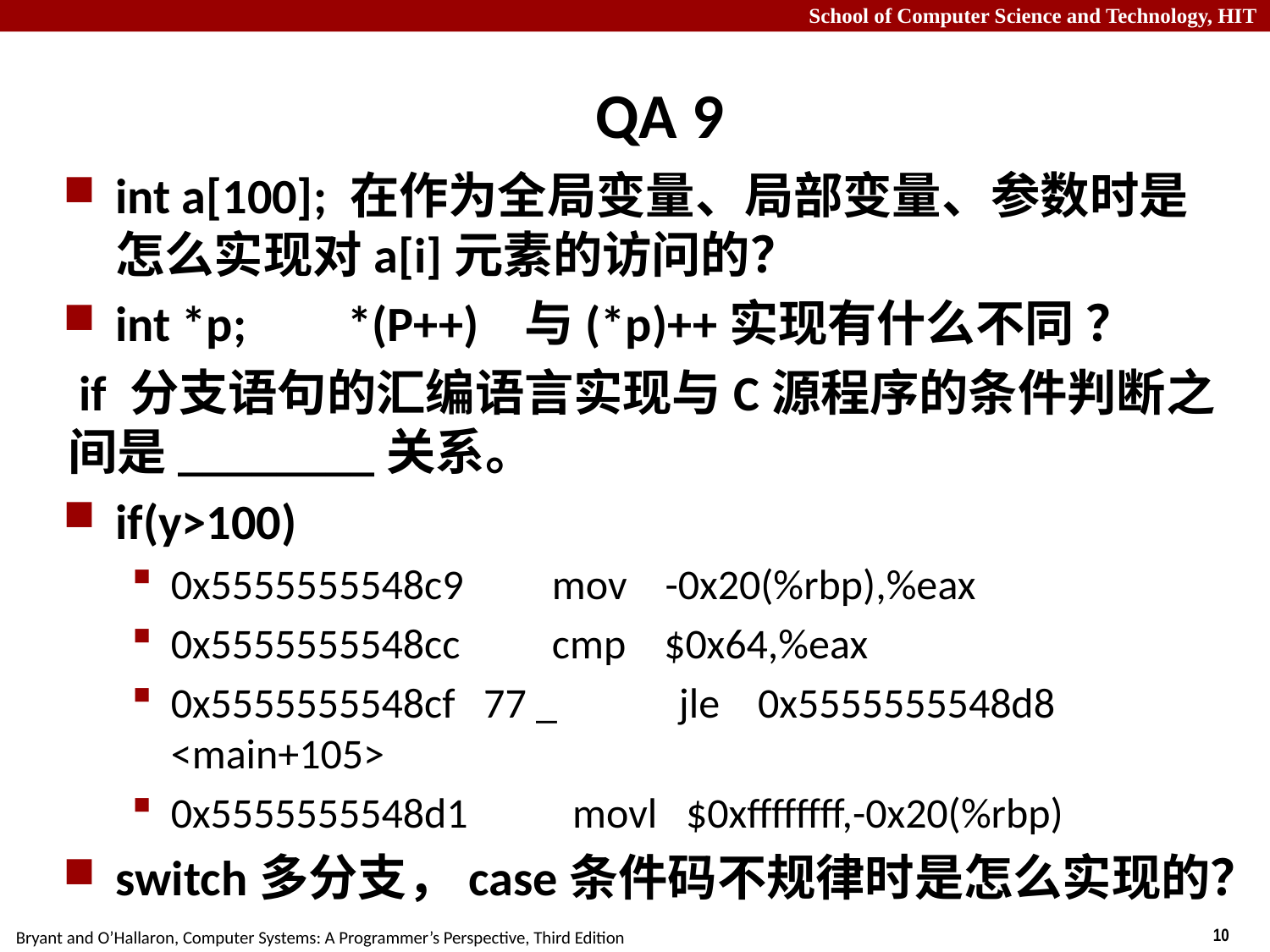

# QA 9
int a[100]; 在作为全局变量、局部变量、参数时是怎么实现对a[i]元素的访问的？
int *p;         *(P++)   与(*p)++实现有什么不同 ？
 if 分支语句的汇编语言实现与C源程序的条件判断之间是________关系。
if(y>100)
0x5555555548c9	mov    -0x20(%rbp),%eax
0x5555555548cc	cmp    $0x64,%eax
0x5555555548cf   77 _ 	jle    0x5555555548d8 <main+105>
0x5555555548d1           movl   $0xffffffff,-0x20(%rbp)
switch多分支，case条件码不规律时是怎么实现的？